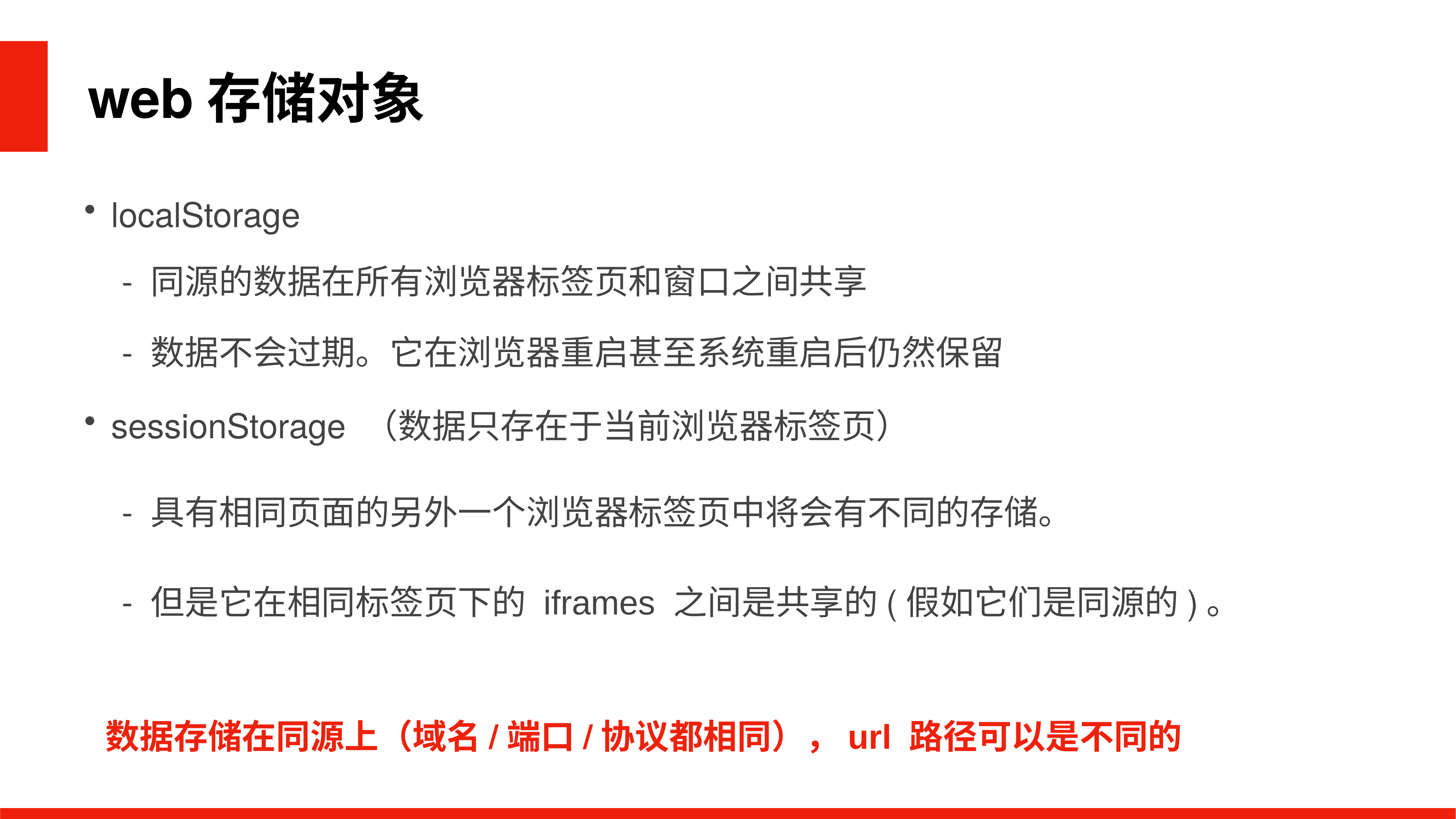

web存储对象
localStorage
- 同源的数据在所有浏览器标签页和窗口之间共享
- 数据不会过期。它在浏览器重启甚至系统重启后仍然保留
sessionStorage （数据只存在于当前浏览器标签页）
- 具有相同页面的另外一个浏览器标签页中将会有不同的存储。
- 但是它在相同标签页下的 iframes 之间是共享的(假如它们是同源的)。
数据存储在同源上（域名/端口/协议都相同），url 路径可以是不同的
4